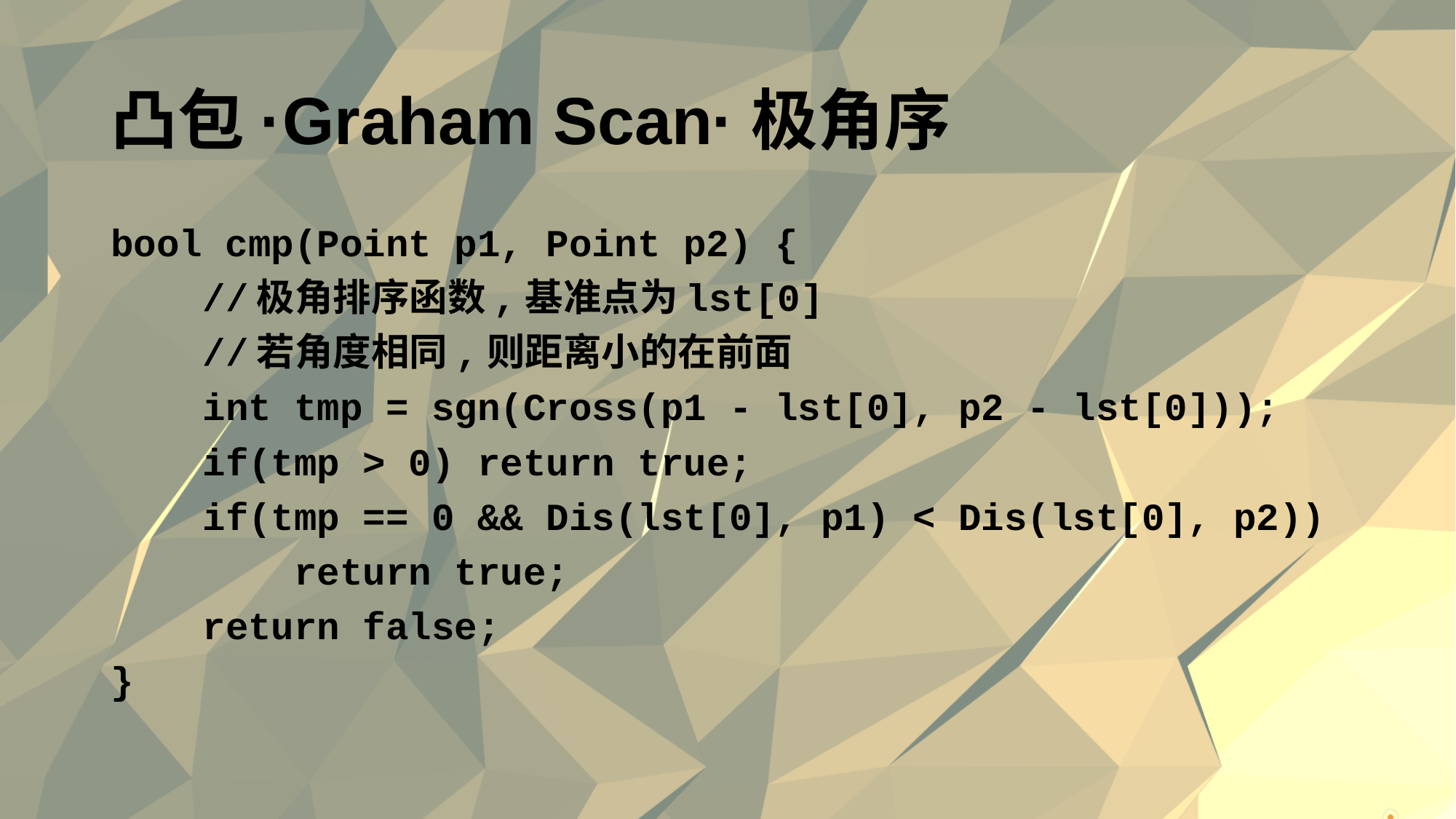

# 凸包·Graham Scan·极角序
bool cmp(Point p1, Point p2) {
    //极角排序函数,基准点为lst[0]
    //若角度相同,则距离小的在前面
    int tmp = sgn(Cross(p1 - lst[0], p2 - lst[0]));
    if(tmp > 0) return true;
    if(tmp == 0 && Dis(lst[0], p1) < Dis(lst[0], p2))
        return true;
    return false;
}